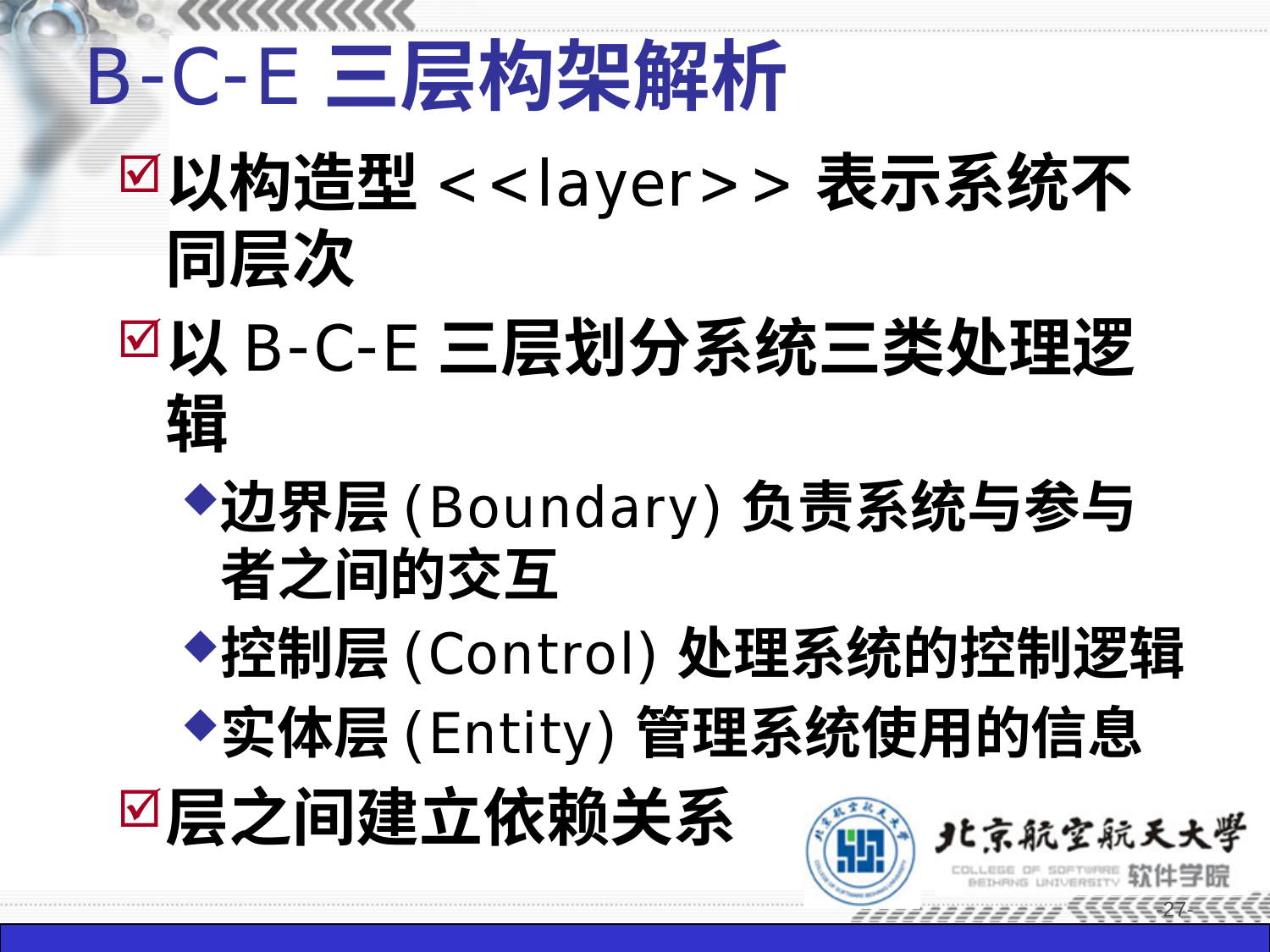

# B-C-E三层构架解析
以构造型<<layer>>表示系统不同层次
以B-C-E三层划分系统三类处理逻辑
边界层(Boundary)负责系统与参与者之间的交互
控制层(Control)处理系统的控制逻辑
实体层(Entity)管理系统使用的信息
层之间建立依赖关系
-27-